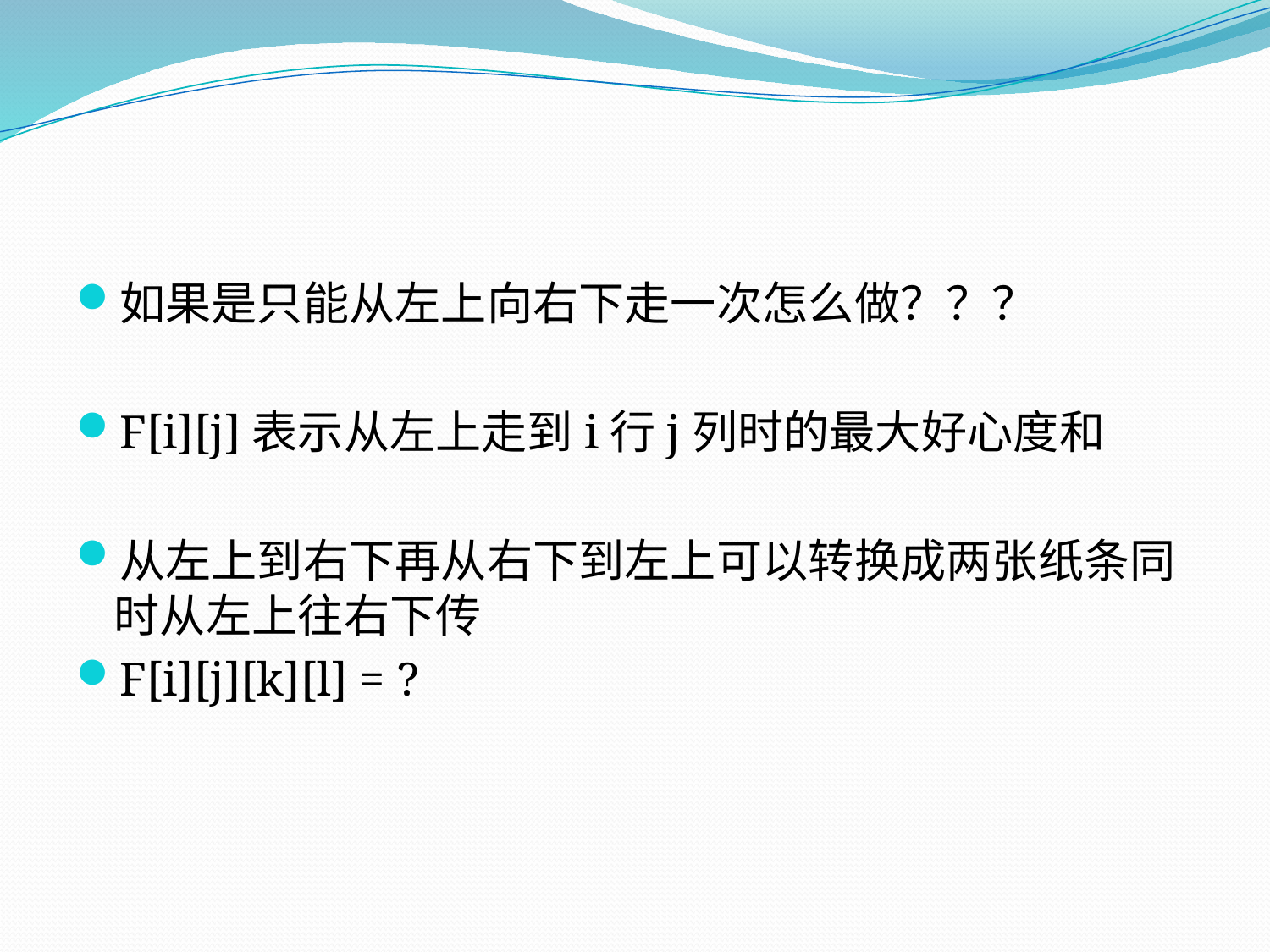

#
如果是只能从左上向右下走一次怎么做？？？

F[i][j]表示从左上走到i行j列时的最大好心度和

从左上到右下再从右下到左上可以转换成两张纸条同时从左上往右下传
F[i][j][k][l] = ?